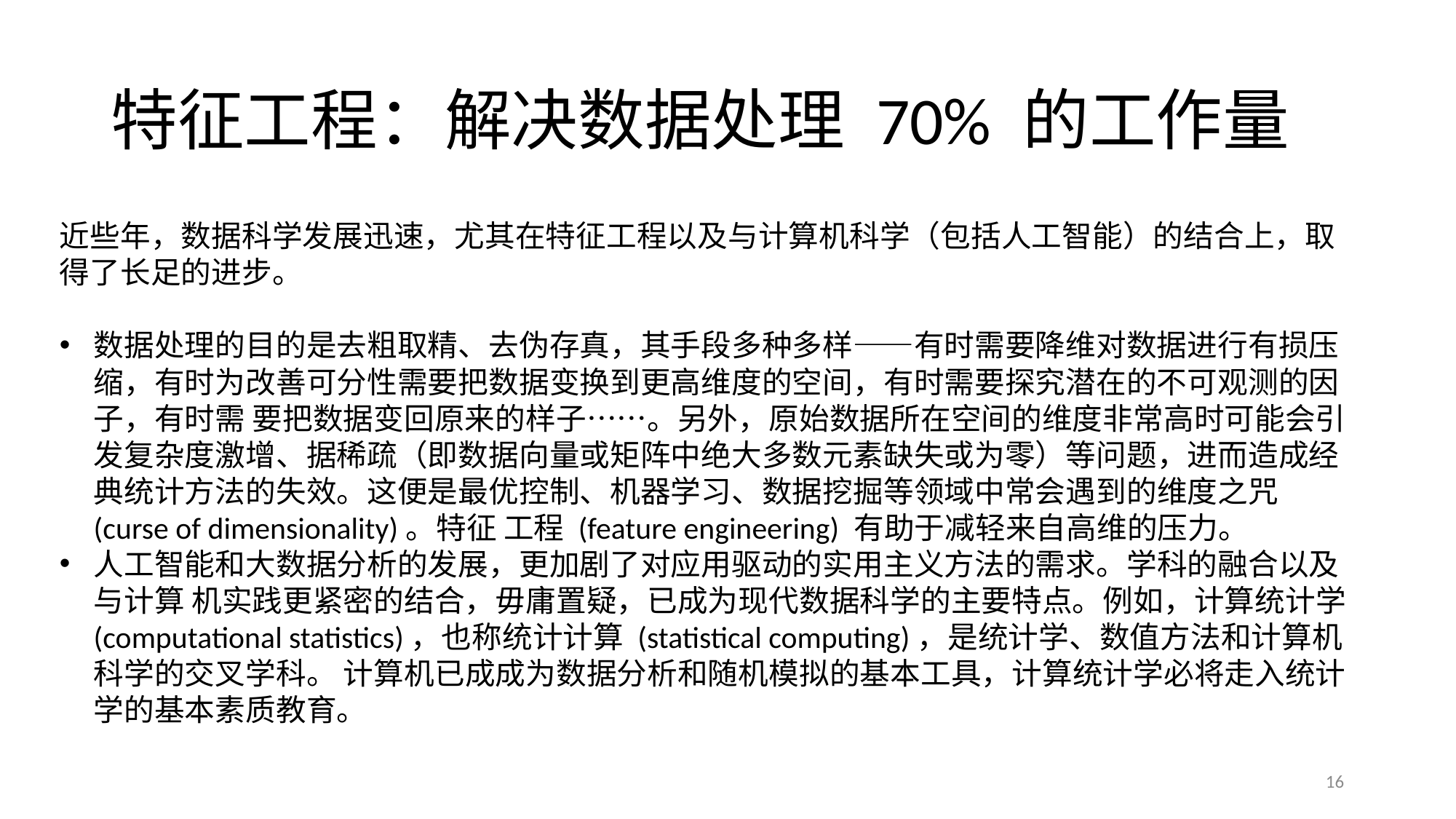

# 特征工程：解决数据处理 70% 的工作量
近些年，数据科学发展迅速，尤其在特征工程以及与计算机科学（包括人工智能）的结合上，取得了长足的进步。

数据处理的目的是去粗取精、去伪存真，其手段多种多样——有时需要降维对数据进行有损压缩，有时为改善可分性需要把数据变换到更高维度的空间，有时需要探究潜在的不可观测的因子，有时需 要把数据变回原来的样子……。另外，原始数据所在空间的维度非常高时可能会引发复杂度激增、据稀疏（即数据向量或矩阵中绝大多数元素缺失或为零）等问题，进而造成经典统计方法的失效。这便是最优控制、机器学习、数据挖掘等领域中常会遇到的维度之咒 (curse of dimensionality)。特征 工程 (feature engineering) 有助于减轻来自高维的压力。
人工智能和大数据分析的发展，更加剧了对应用驱动的实用主义方法的需求。学科的融合以及与计算 机实践更紧密的结合，毋庸置疑，已成为现代数据科学的主要特点。例如，计算统计学 (computational statistics)，也称统计计算 (statistical computing)，是统计学、数值方法和计算机科学的交叉学科。 计算机已成成为数据分析和随机模拟的基本工具，计算统计学必将走入统计学的基本素质教育。

16